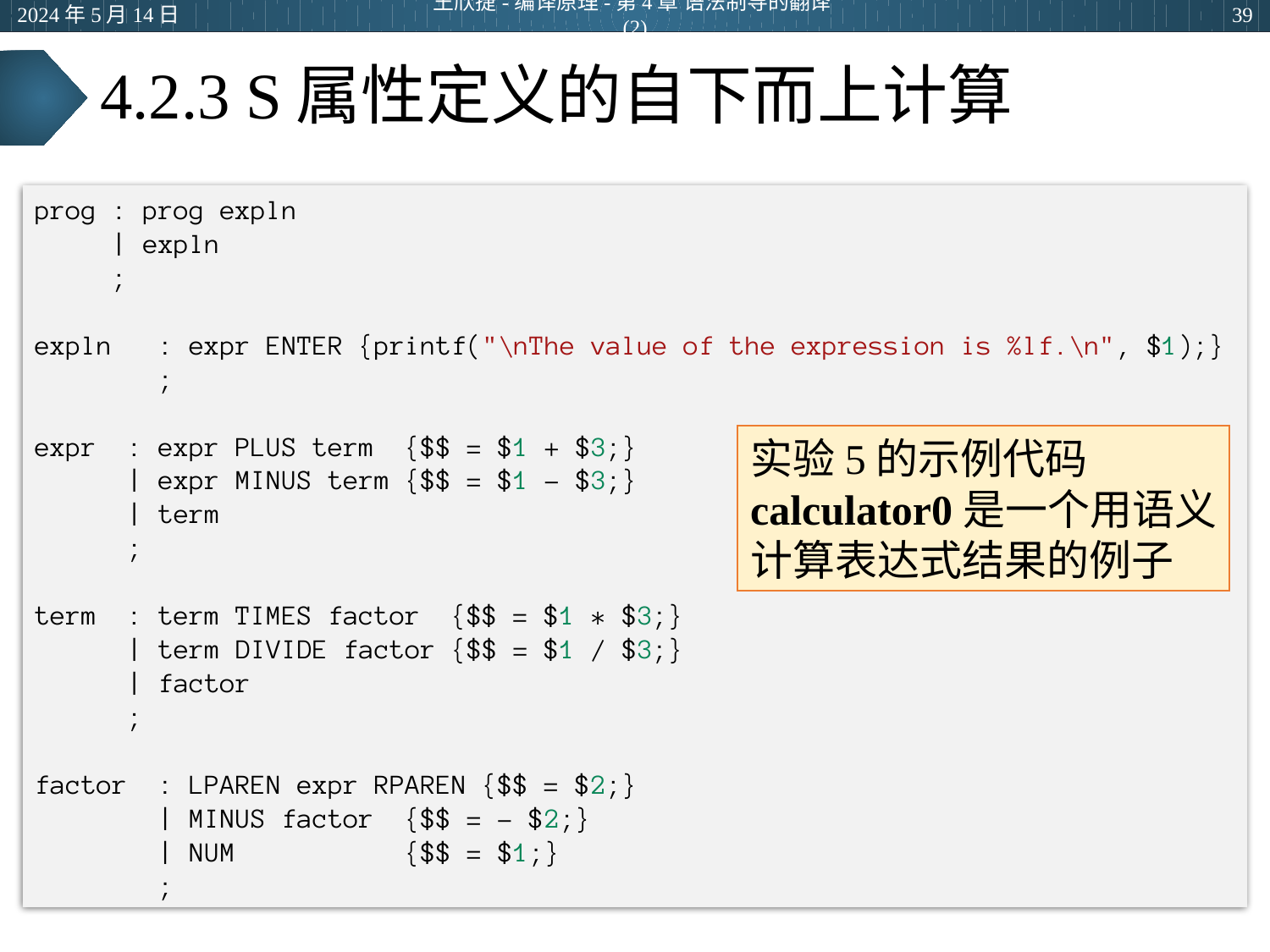

2024年5月14日
王欣捷-编译原理-第4章 语法制导的翻译(2)
39
# 4.2.3 S属性定义的自下而上计算
prog : prog expln
     | expln
     ;
expln   : expr ENTER {printf("\nThe value of the expression is %lf.\n", $1);}
        ;

expr  : expr PLUS term  {$$ = $1 + $3;}
      | expr MINUS term {$$ = $1 - $3;}
      | term
      ;

term  : term TIMES factor  {$$ = $1 * $3;}
      | term DIVIDE factor {$$ = $1 / $3;}
      | factor
      ;

factor  : LPAREN expr RPAREN {$$ = $2;}
        | MINUS factor  {$$ = - $2;}
        | NUM           {$$ = $1;}
        ;
实验5的示例代码
calculator0是一个用语义
计算表达式结果的例子